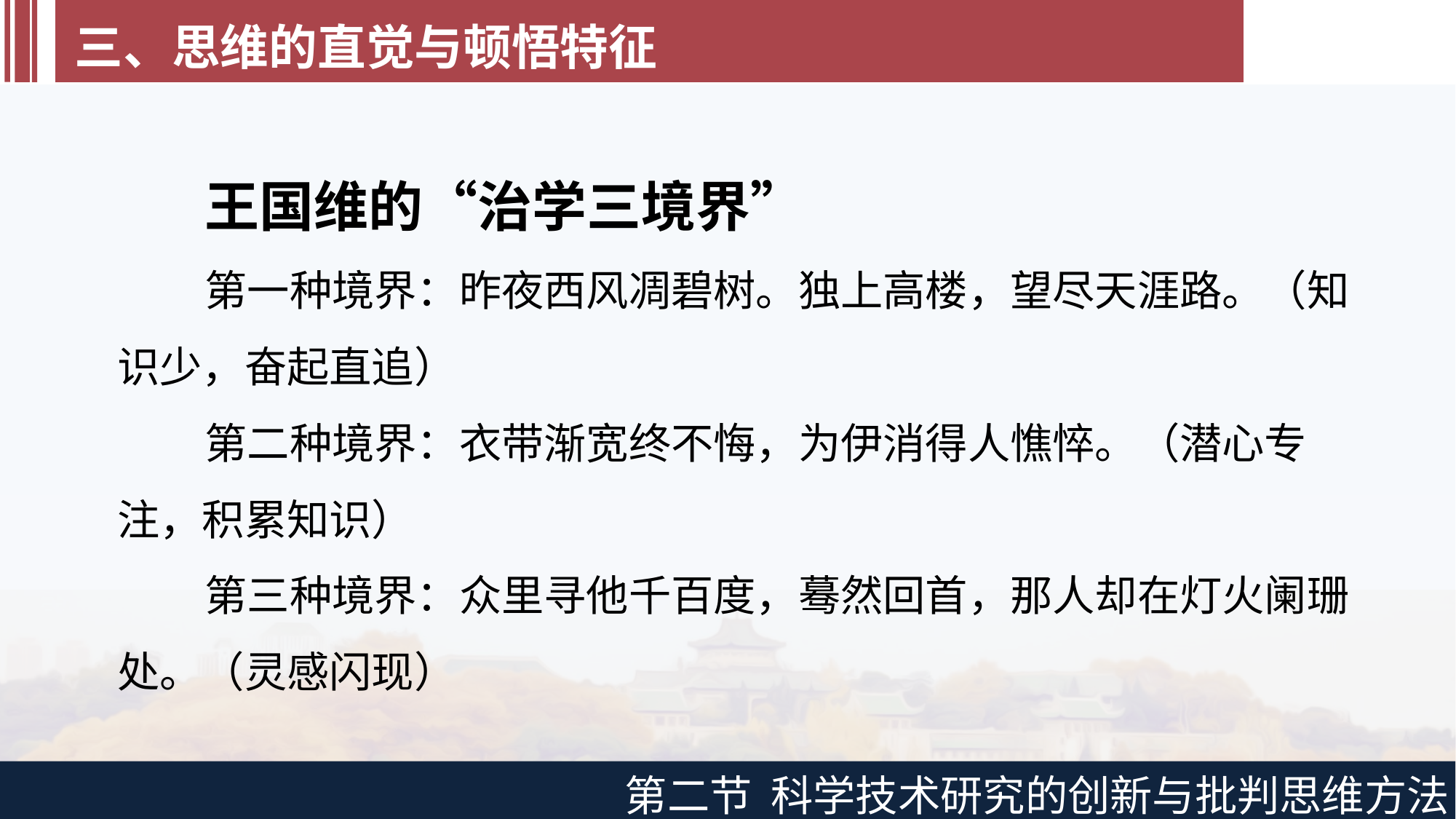

三、思维的直觉与顿悟特征
王国维的“治学三境界”
第一种境界：昨夜西风凋碧树。独上高楼，望尽天涯路。（知识少，奋起直追）
第二种境界：衣带渐宽终不悔，为伊消得人憔悴。（潜心专注，积累知识）
第三种境界：众里寻他千百度，蓦然回首，那人却在灯火阑珊处。（灵感闪现）

第二节  科学技术研究的创新与批判思维方法